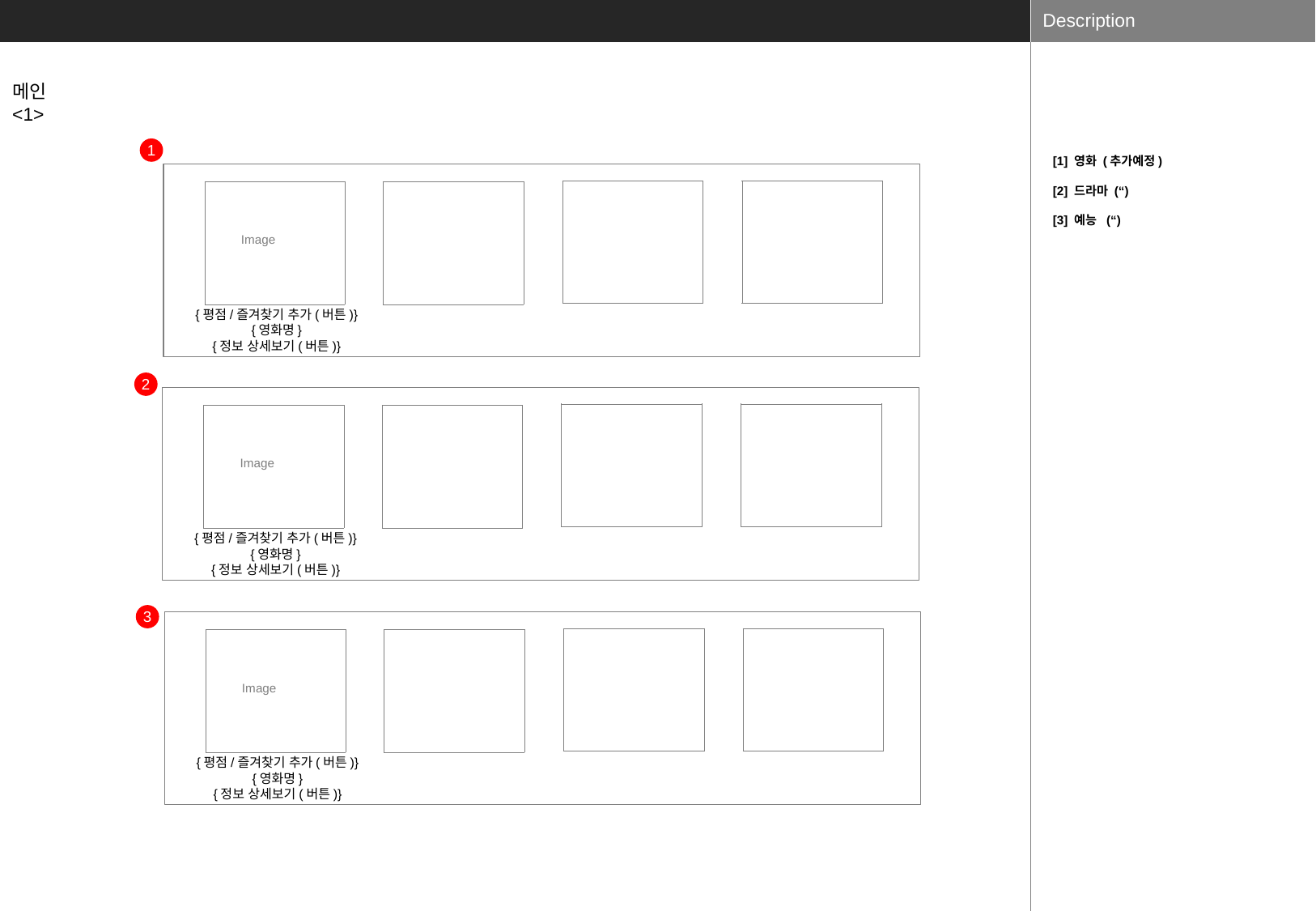

메인<1>
1

[1] 영화 (추가예정)

[2] 드라마 (“)

[3] 예능  (“)

|  |
| --- |
|  |
| --- |
|  |
| --- |
|  |
| --- |
Image
{평점/즐겨찾기 추가(버튼)}
{영화명}
{정보 상세보기(버튼)}
2

|  |
| --- |
|  |
| --- |
|  |
| --- |
|  |
| --- |
Image
{평점/즐겨찾기 추가(버튼)}
{영화명}
{정보 상세보기(버튼)}
3

|  |
| --- |
|  |
| --- |
|  |
| --- |
|  |
| --- |
Image
{평점/즐겨찾기 추가(버튼)}
{영화명}
{정보 상세보기(버튼)}